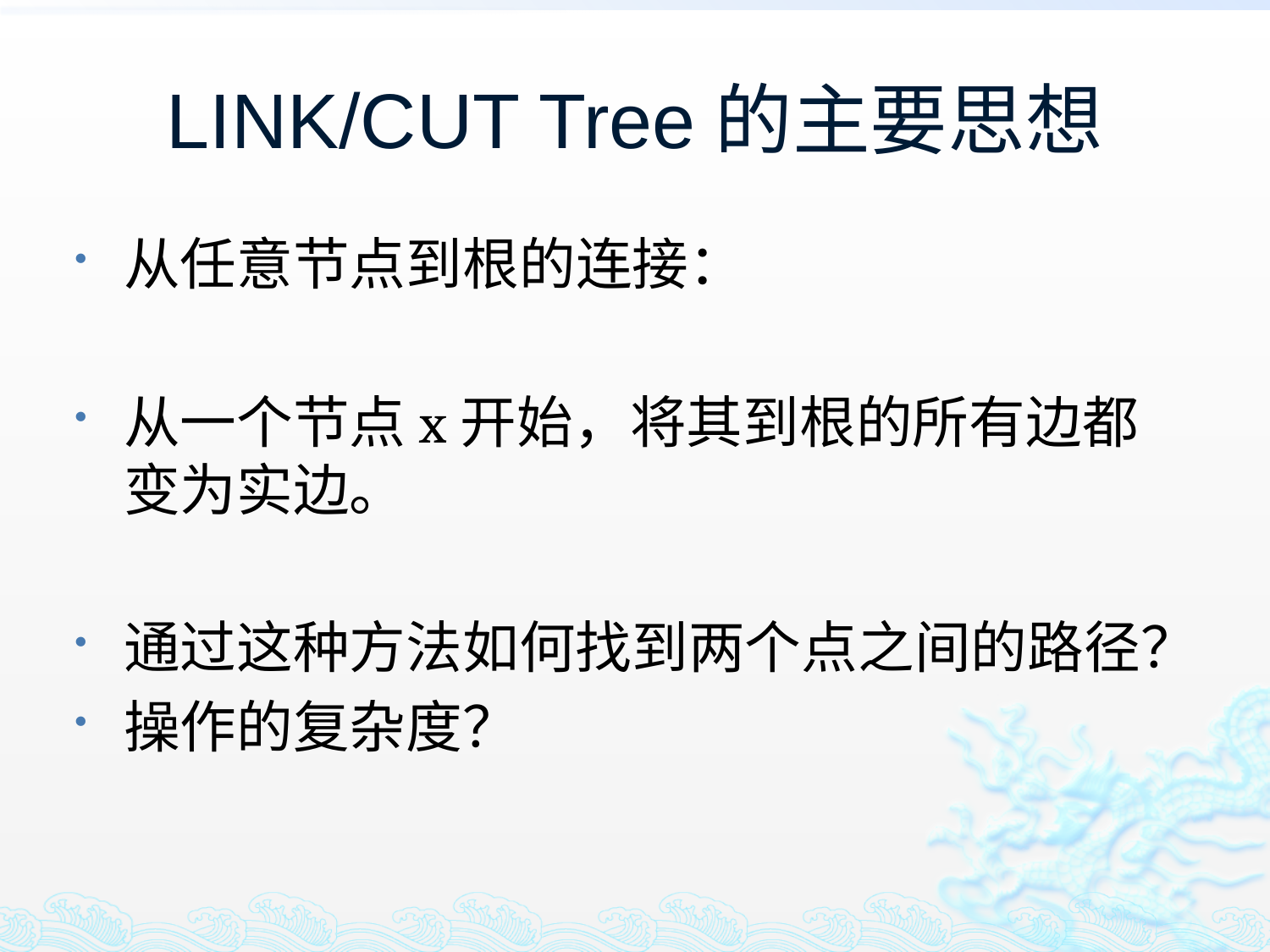

# LINK/CUT Tree的主要思想
从任意节点到根的连接：

从一个节点x开始，将其到根的所有边都变为实边。

通过这种方法如何找到两个点之间的路径？
操作的复杂度？